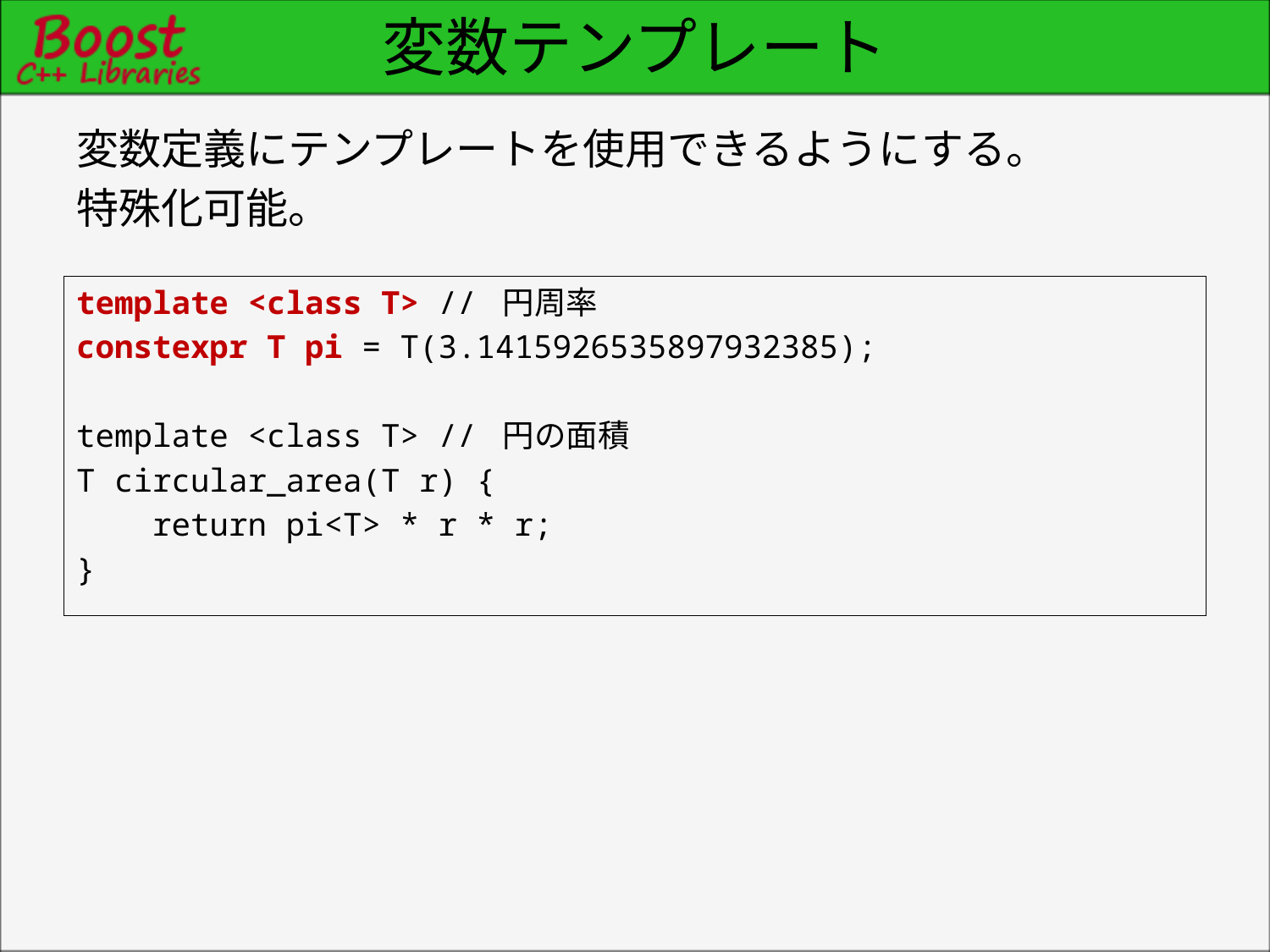

# 変数テンプレート
変数定義にテンプレートを使用できるようにする。
特殊化可能。
template <class T> // 円周率
constexpr T pi = T(3.1415926535897932385);

template <class T> // 円の面積
T circular_area(T r) {
    return pi<T> * r * r;
}